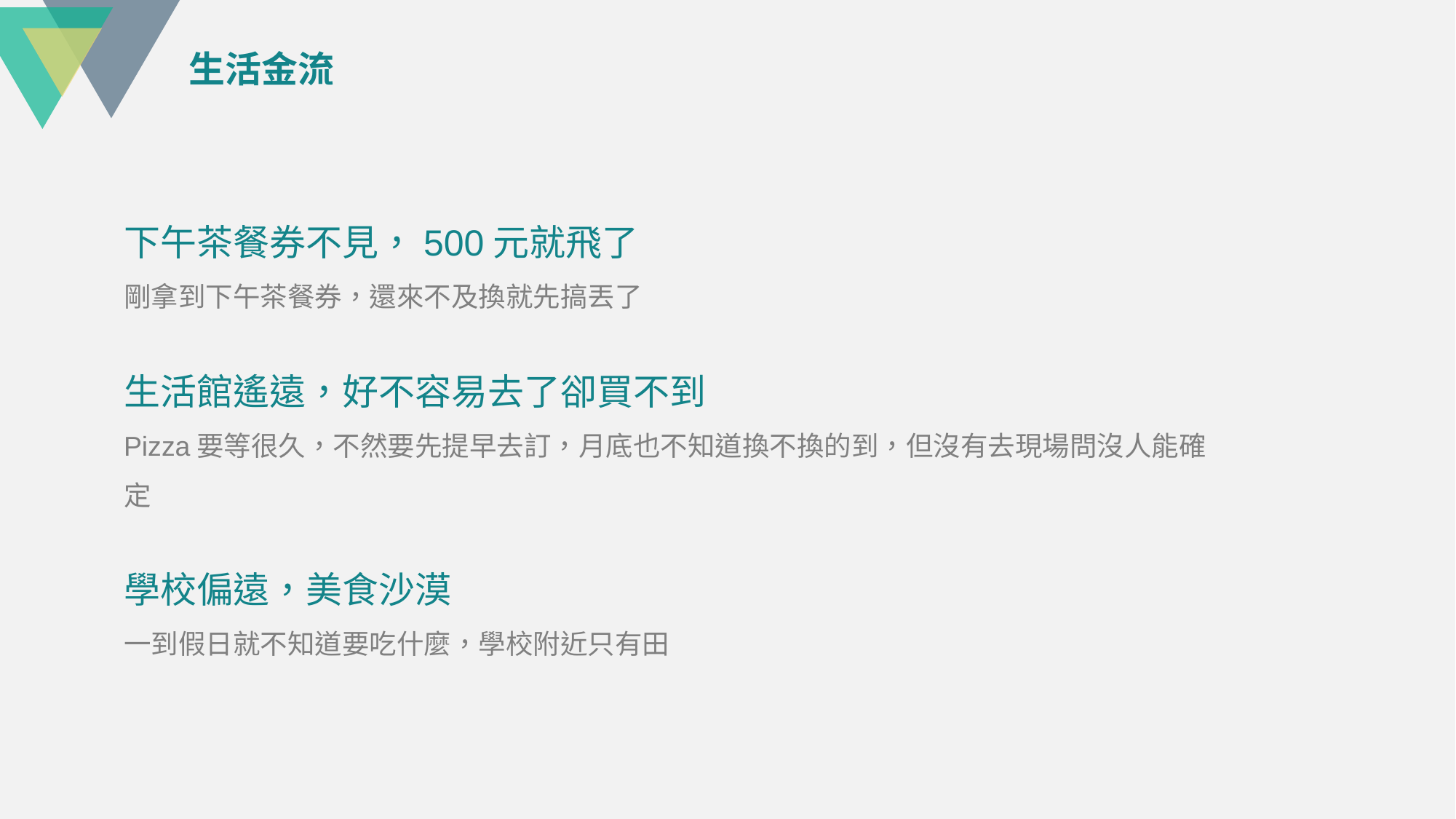

生活金流
下午茶餐券不見，500元就飛了
剛拿到下午茶餐券，還來不及換就先搞丟了
生活館遙遠，好不容易去了卻買不到
Pizza要等很久，不然要先提早去訂，月底也不知道換不換的到，但沒有去現場問沒人能確定
學校偏遠，美食沙漠
一到假日就不知道要吃什麼，學校附近只有田